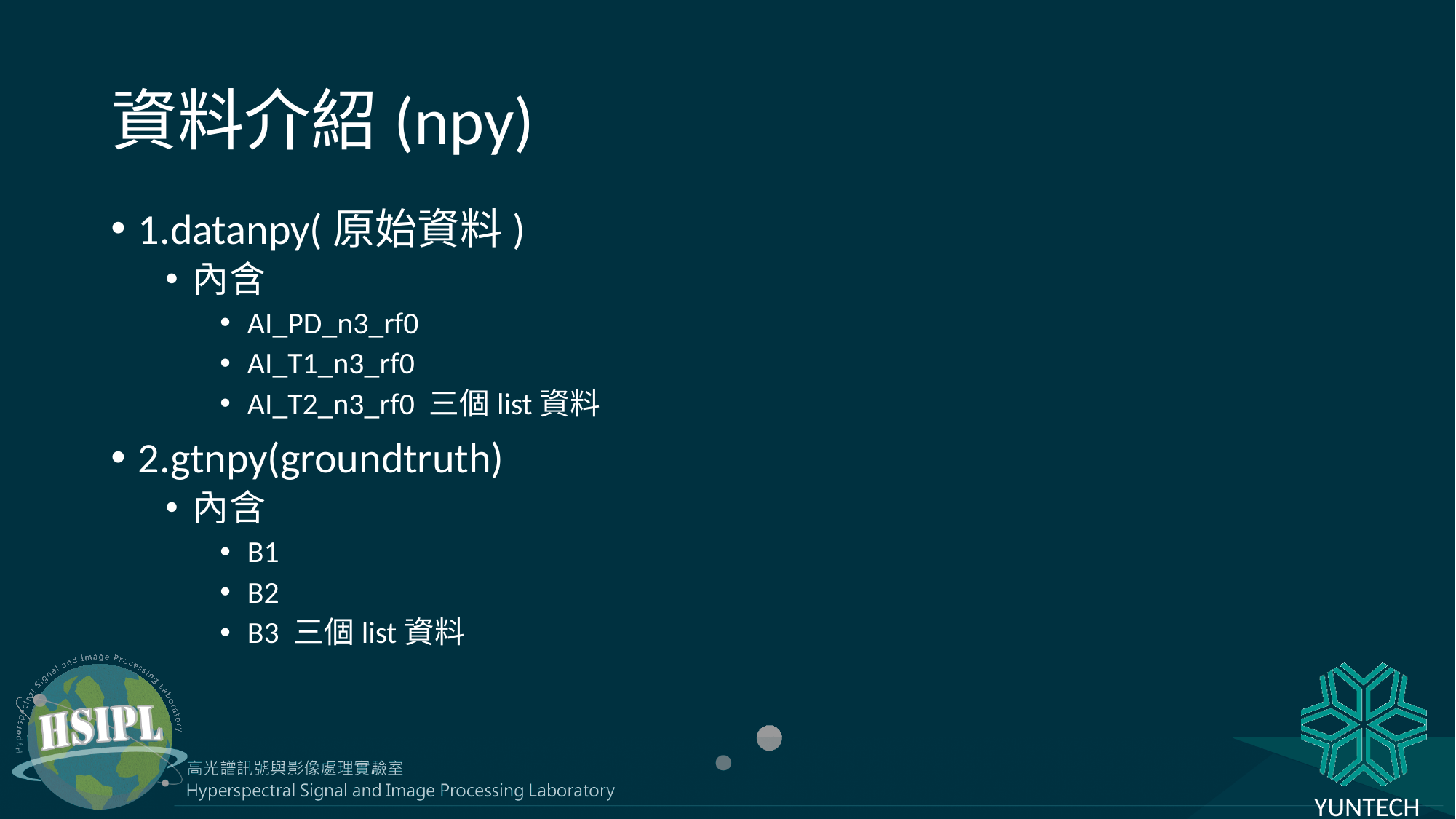

# 資料介紹(npy)
1.datanpy(原始資料)
內含
AI_PD_n3_rf0
AI_T1_n3_rf0
AI_T2_n3_rf0 三個list資料
2.gtnpy(groundtruth)
內含
B1
B2
B3 三個list資料